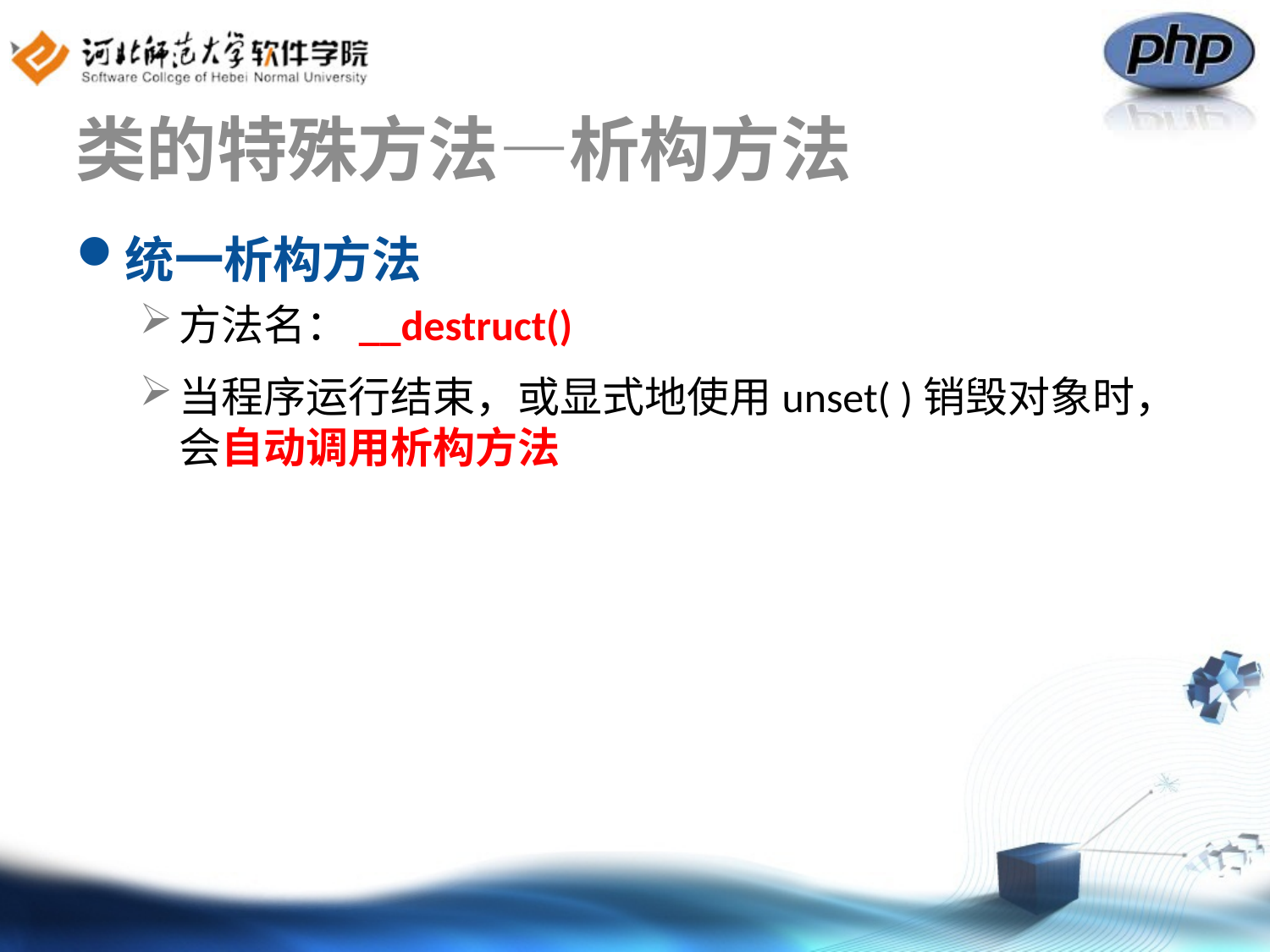

# 类的特殊方法—析构方法
统一析构方法
方法名：__destruct()
当程序运行结束，或显式地使用unset( )销毁对象时，会自动调用析构方法